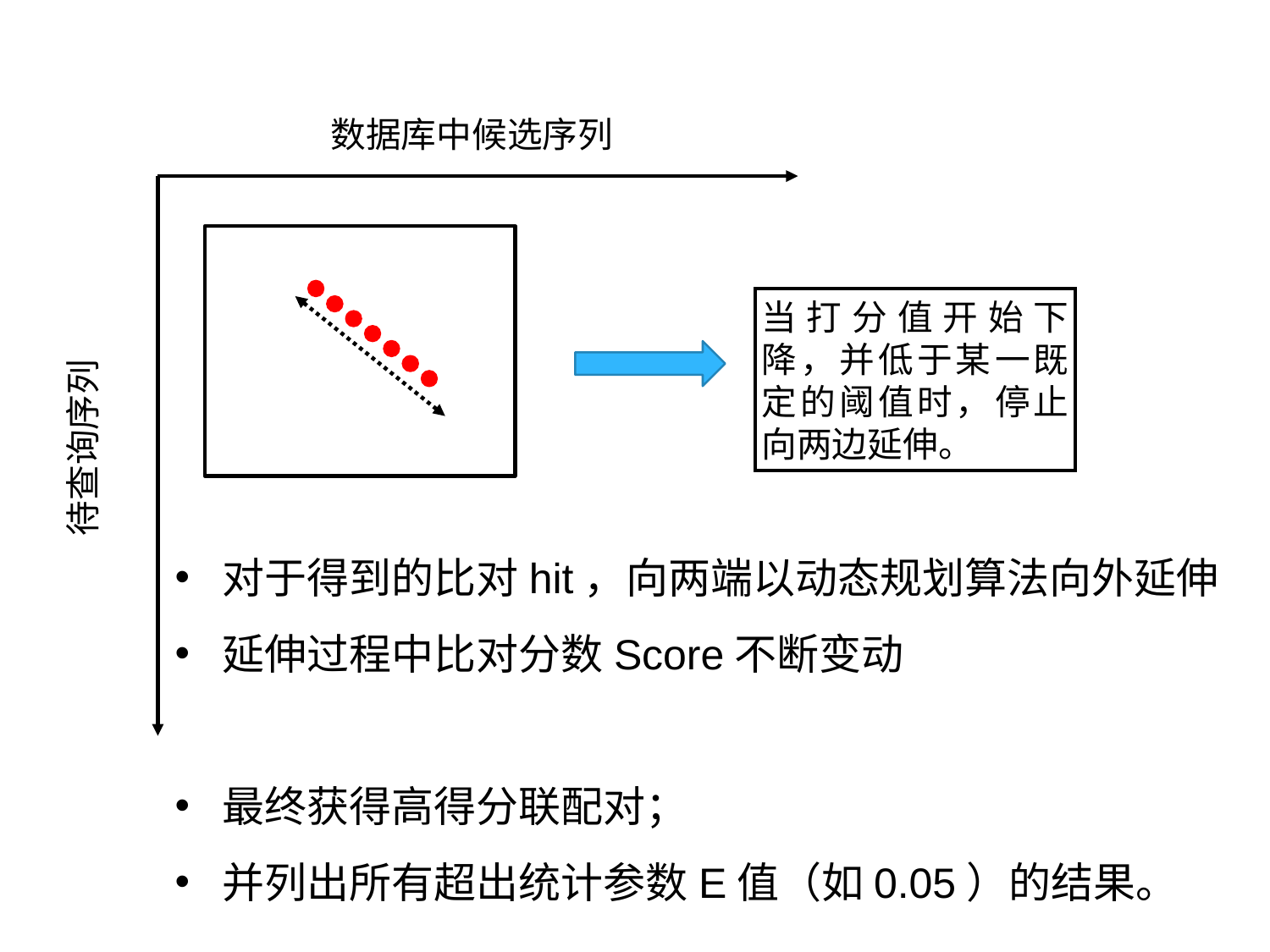

数据库中候选序列

当打分值开始下降，并低于某一既定的阈值时，停止向两边延伸。

待查询序列
对于得到的比对hit，向两端以动态规划算法向外延伸
延伸过程中比对分数Score不断变动

最终获得高得分联配对；
并列出所有超出统计参数E值（如0.05）的结果。
59